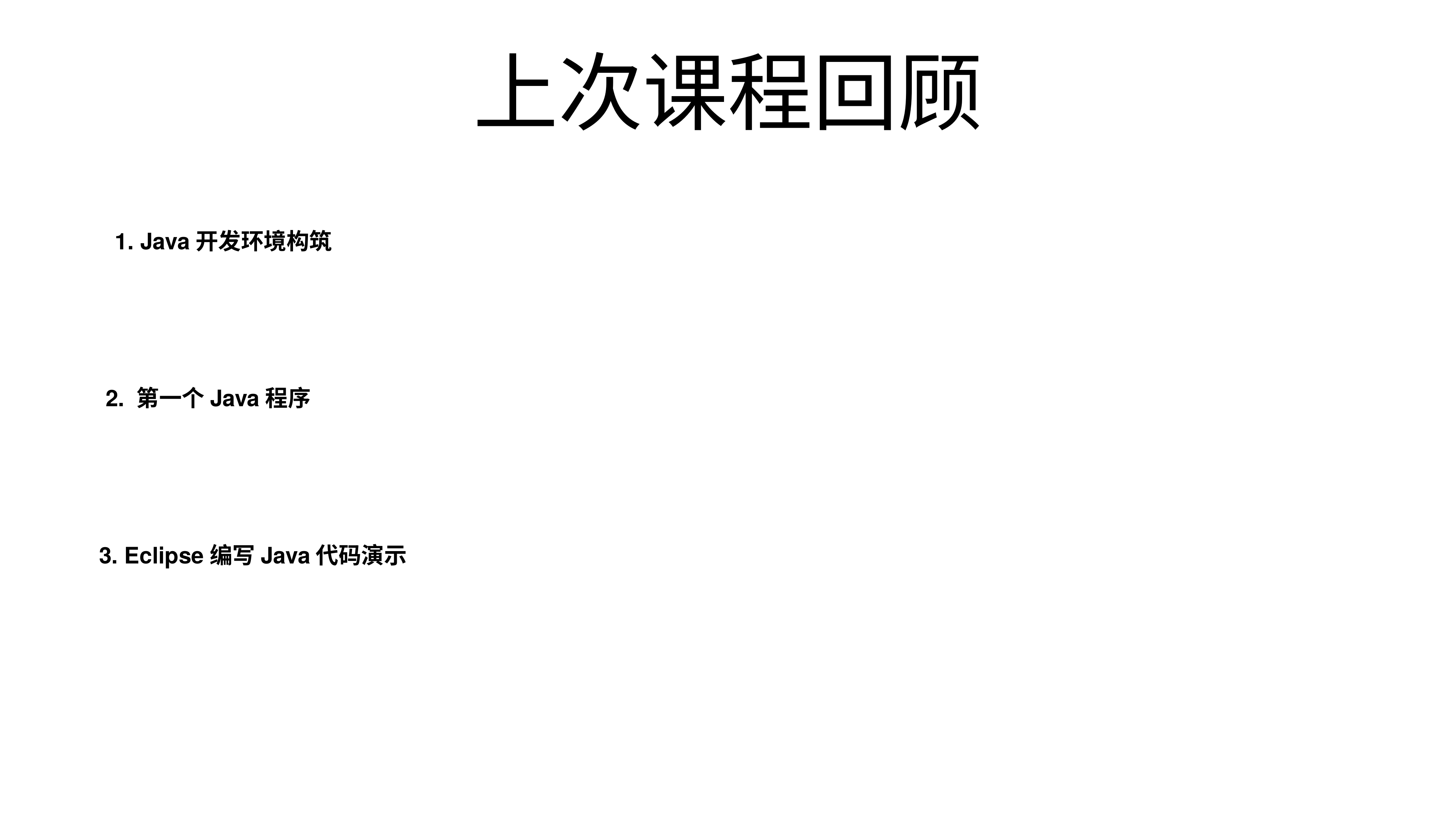

# 上次课程回顾
1. Java开发环境构筑
2. 第一个Java程序
3. Eclipse编写Java代码演示